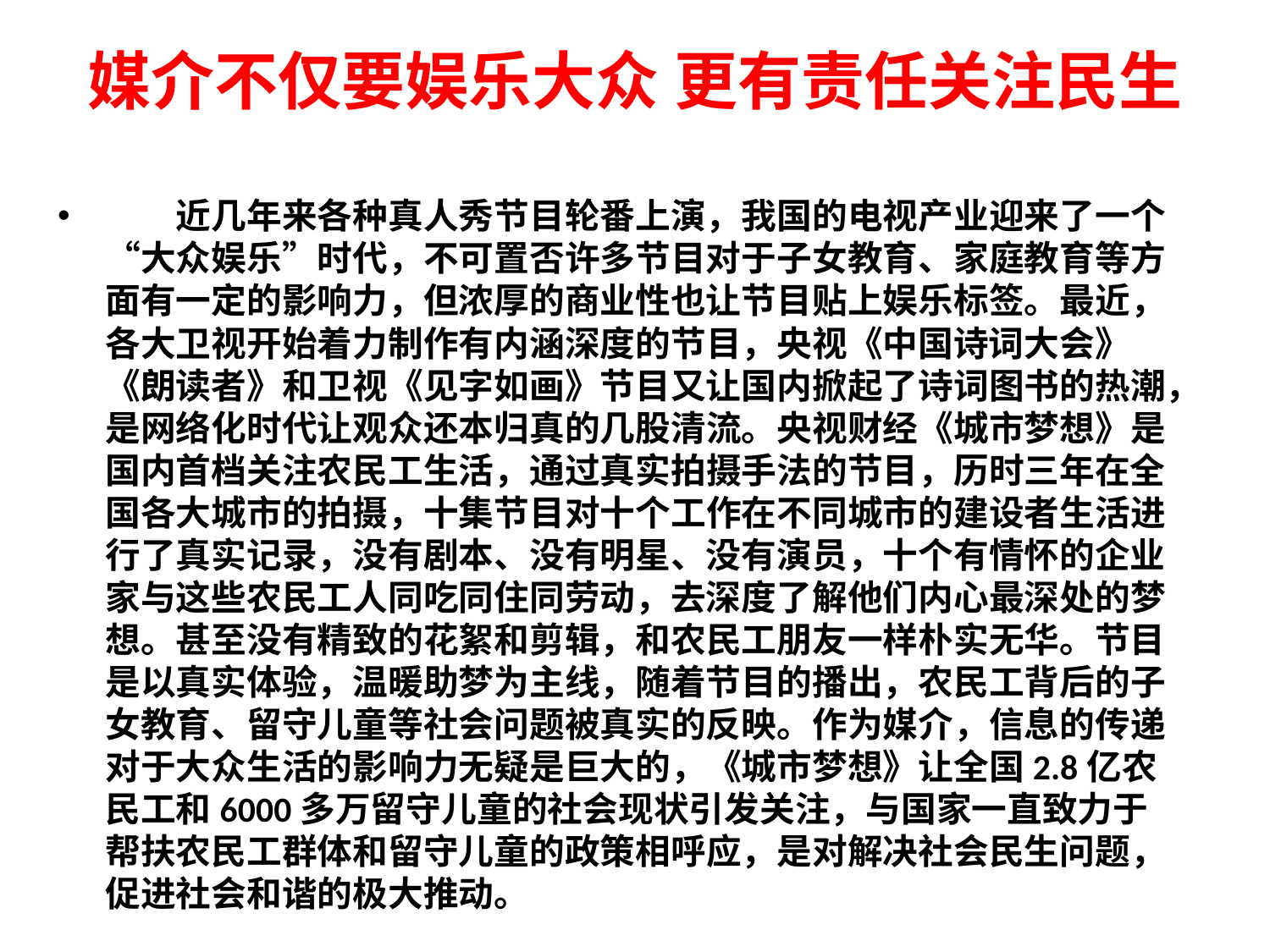

# 媒介不仅要娱乐大众 更有责任关注民生
　　近几年来各种真人秀节目轮番上演，我国的电视产业迎来了一个“大众娱乐”时代，不可置否许多节目对于子女教育、家庭教育等方面有一定的影响力，但浓厚的商业性也让节目贴上娱乐标签。最近，各大卫视开始着力制作有内涵深度的节目，央视《中国诗词大会》《朗读者》和卫视《见字如画》节目又让国内掀起了诗词图书的热潮，是网络化时代让观众还本归真的几股清流。央视财经《城市梦想》是国内首档关注农民工生活，通过真实拍摄手法的节目，历时三年在全国各大城市的拍摄，十集节目对十个工作在不同城市的建设者生活进行了真实记录，没有剧本、没有明星、没有演员，十个有情怀的企业家与这些农民工人同吃同住同劳动，去深度了解他们内心最深处的梦想。甚至没有精致的花絮和剪辑，和农民工朋友一样朴实无华。节目是以真实体验，温暖助梦为主线，随着节目的播出，农民工背后的子女教育、留守儿童等社会问题被真实的反映。作为媒介，信息的传递对于大众生活的影响力无疑是巨大的，《城市梦想》让全国2.8亿农民工和6000多万留守儿童的社会现状引发关注，与国家一直致力于帮扶农民工群体和留守儿童的政策相呼应，是对解决社会民生问题，促进社会和谐的极大推动。